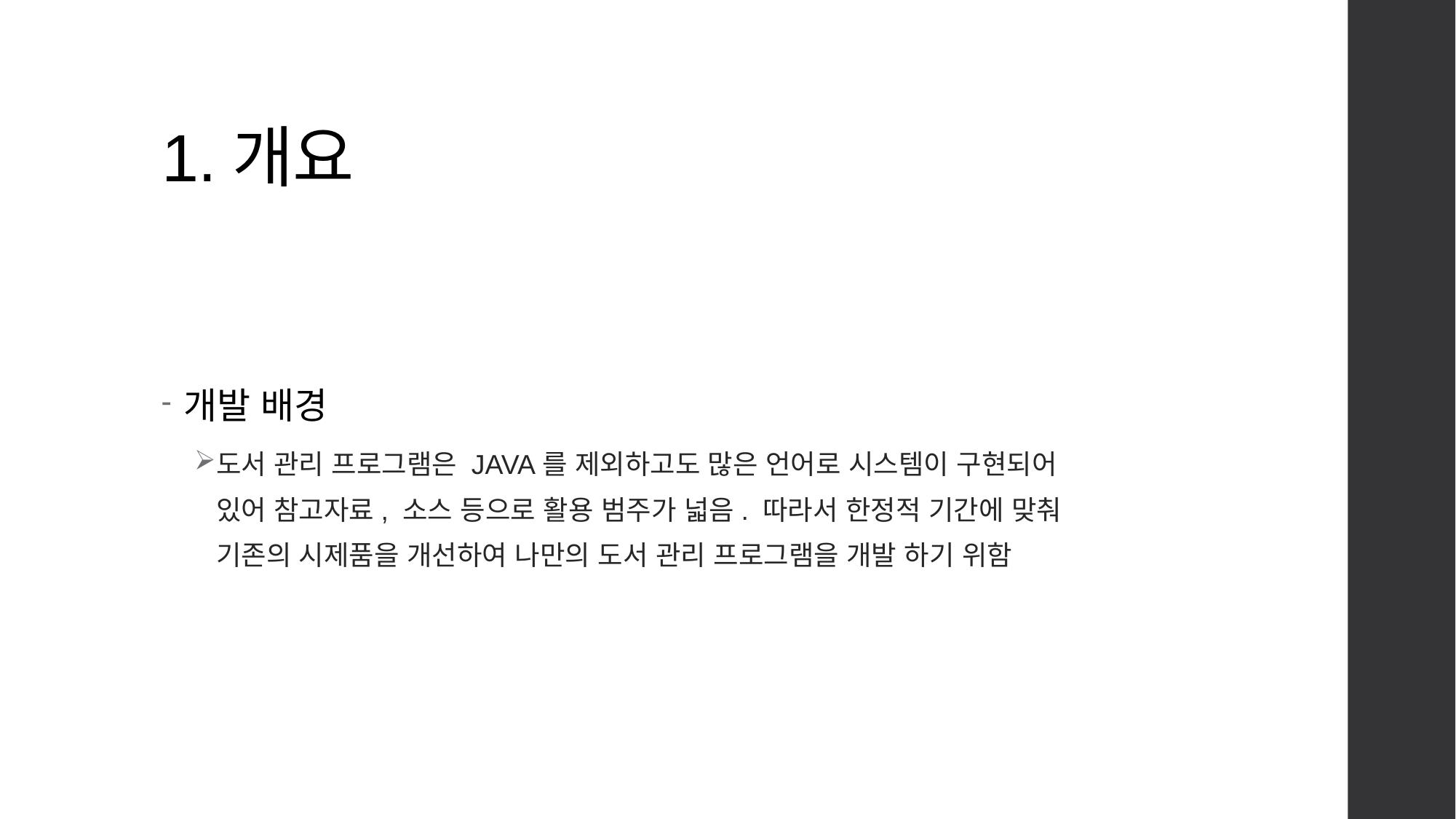

# 1.개요
개발 배경
도서 관리 프로그램은 JAVA를 제외하고도 많은 언어로 시스템이 구현되어
있어 참고자료, 소스 등으로 활용 범주가 넓음. 따라서 한정적 기간에 맞춰
기존의 시제품을 개선하여 나만의 도서 관리 프로그램을 개발 하기 위함